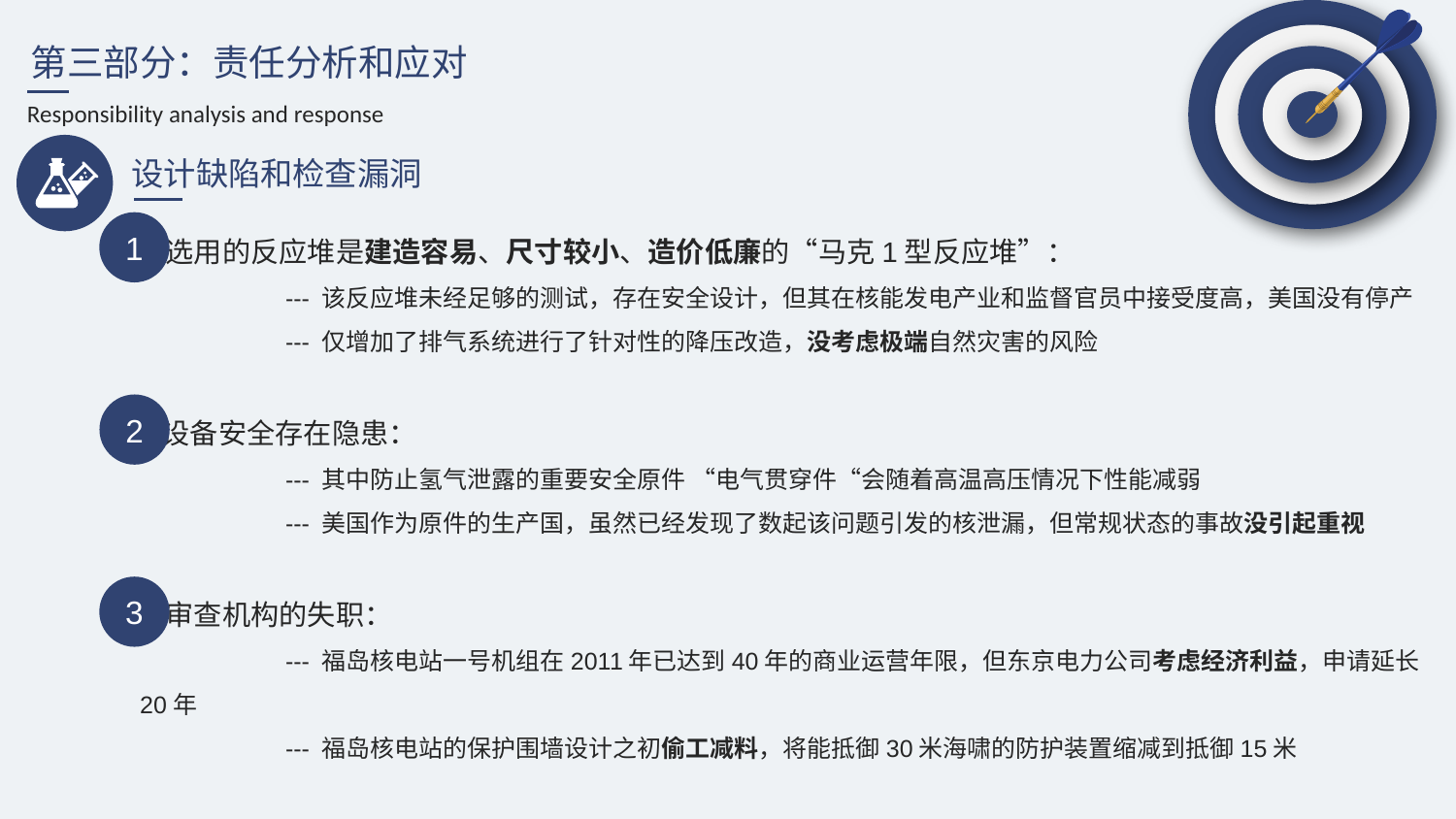

第三部分：责任分析和应对
Responsibility analysis and response

设计缺陷和检查漏洞

   选用的反应堆是建造容易、尺寸较小、造价低廉的“马克1型反应堆”：
	--- 该反应堆未经足够的测试，存在安全设计，但其在核能发电产业和监督官员中接受度高，美国没有停产
	--- 仅增加了排气系统进行了针对性的降压改造，没考虑极端自然灾害的风险

   设备安全存在隐患：
	--- 其中防止氢气泄露的重要安全原件 “电气贯穿件“会随着高温高压情况下性能减弱
	--- 美国作为原件的生产国，虽然已经发现了数起该问题引发的核泄漏，但常规状态的事故没引起重视

   审查机构的失职：
	--- 福岛核电站一号机组在2011年已达到40年的商业运营年限，但东京电力公司考虑经济利益，申请延长20年
	--- 福岛核电站的保护围墙设计之初偷工减料，将能抵御30米海啸的防护装置缩减到抵御15米
1
2
3